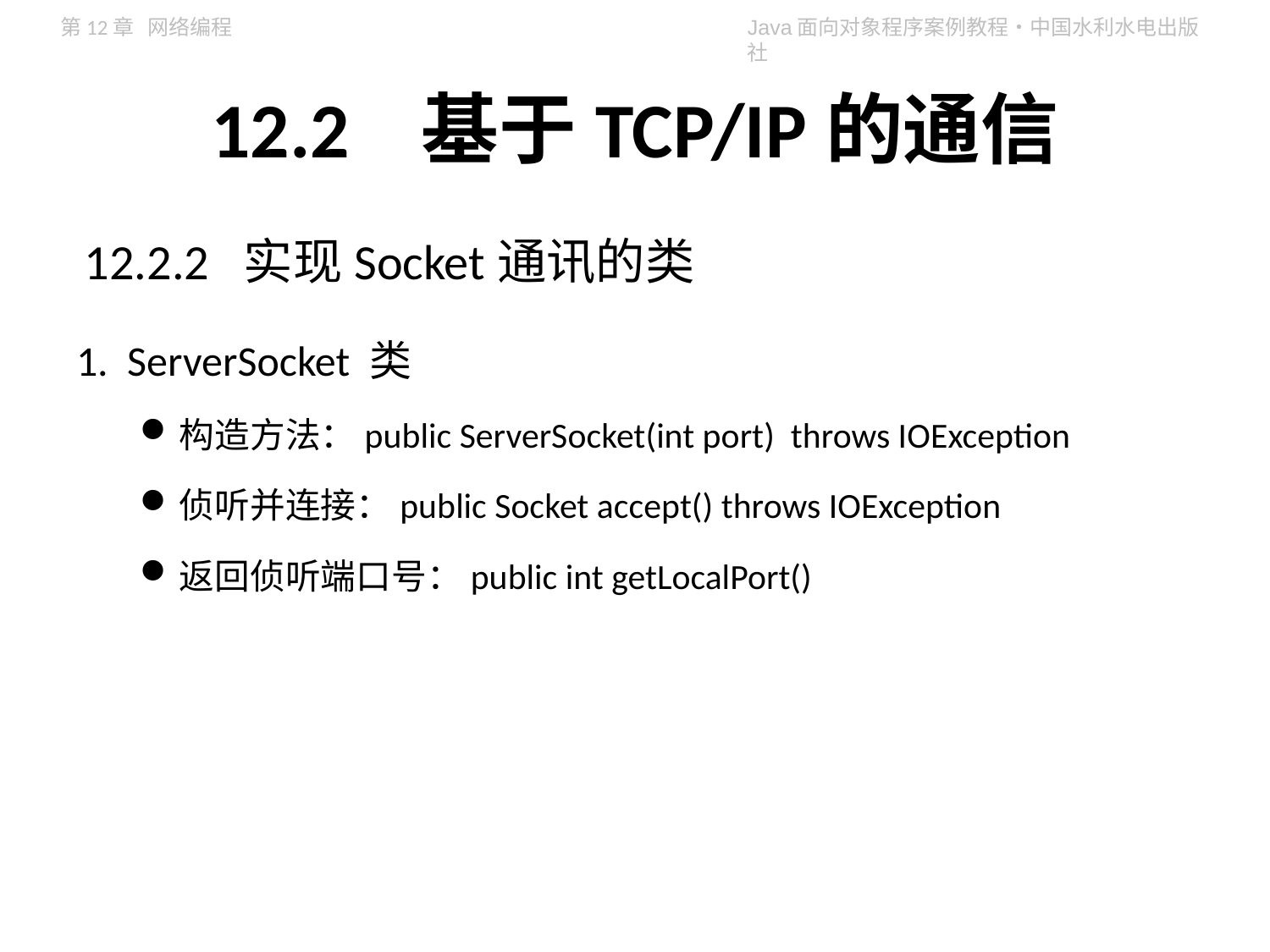

# 12.2   基于TCP/IP的通信
12.2.2  实现Socket通讯的类
1.  ServerSocket 类
构造方法：public ServerSocket(int port)  throws IOException
侦听并连接：public Socket accept() throws IOException
返回侦听端口号：public int getLocalPort()